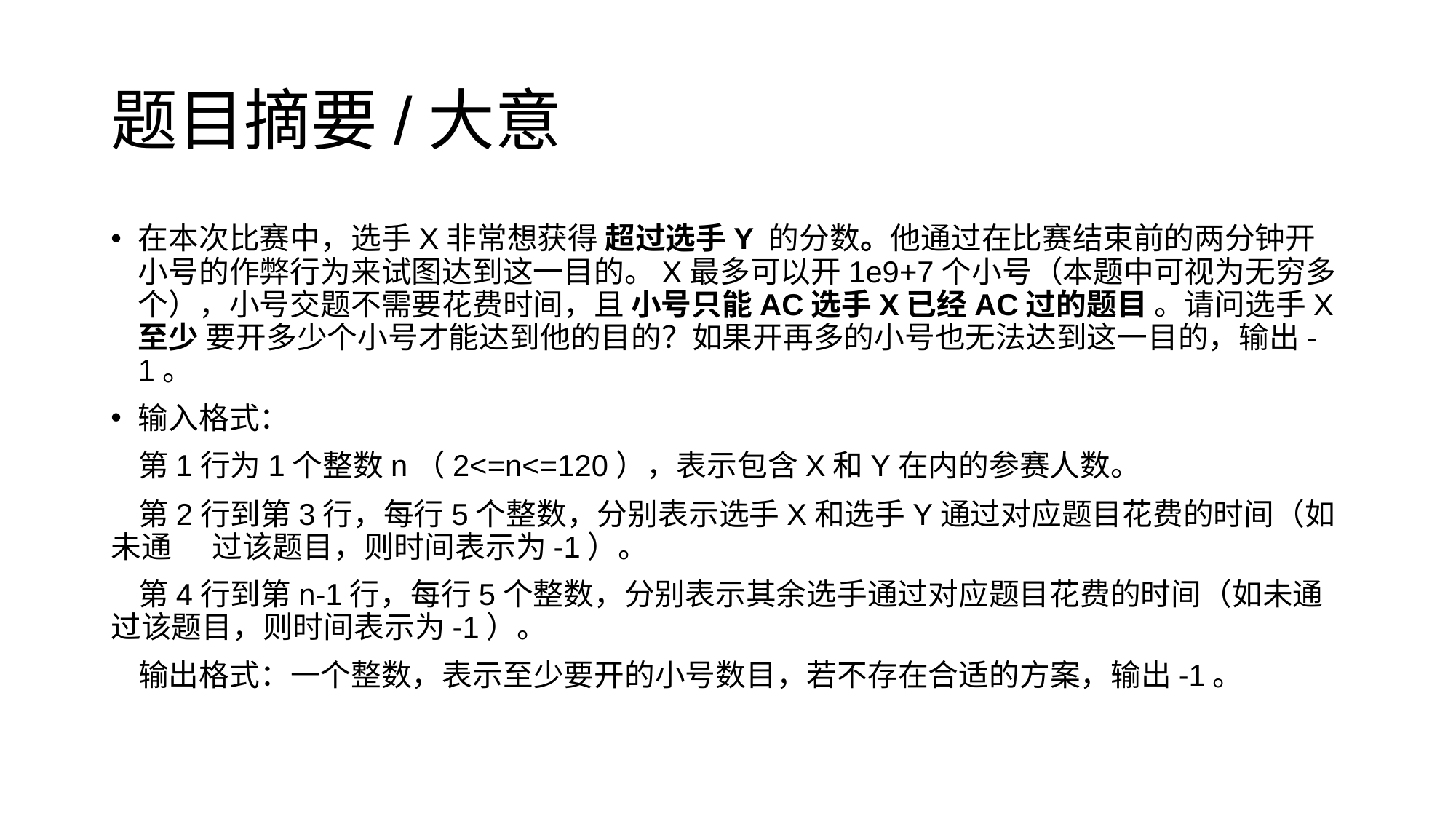

# 题目摘要/大意
在本次比赛中，选手X非常想获得 超过选手Y 的分数。他通过在比赛结束前的两分钟开小号的作弊行为来试图达到这一目的。X最多可以开1e9+7个小号（本题中可视为无穷多个），小号交题不需要花费时间，且 小号只能AC选手X已经AC过的题目 。请问选手X 至少 要开多少个小号才能达到他的目的？如果开再多的小号也无法达到这一目的，输出-1。
输入格式：
   第1行为1个整数n（2<=n<=120），表示包含X和Y在内的参赛人数。
   第2行到第3行，每行5个整数，分别表示选手X和选手Y通过对应题目花费的时间（如未通      过该题目，则时间表示为-1）。
   第4行到第n-1行，每行5个整数，分别表示其余选手通过对应题目花费的时间（如未通过该题目，则时间表示为-1）。
   输出格式：一个整数，表示至少要开的小号数目，若不存在合适的方案，输出-1。